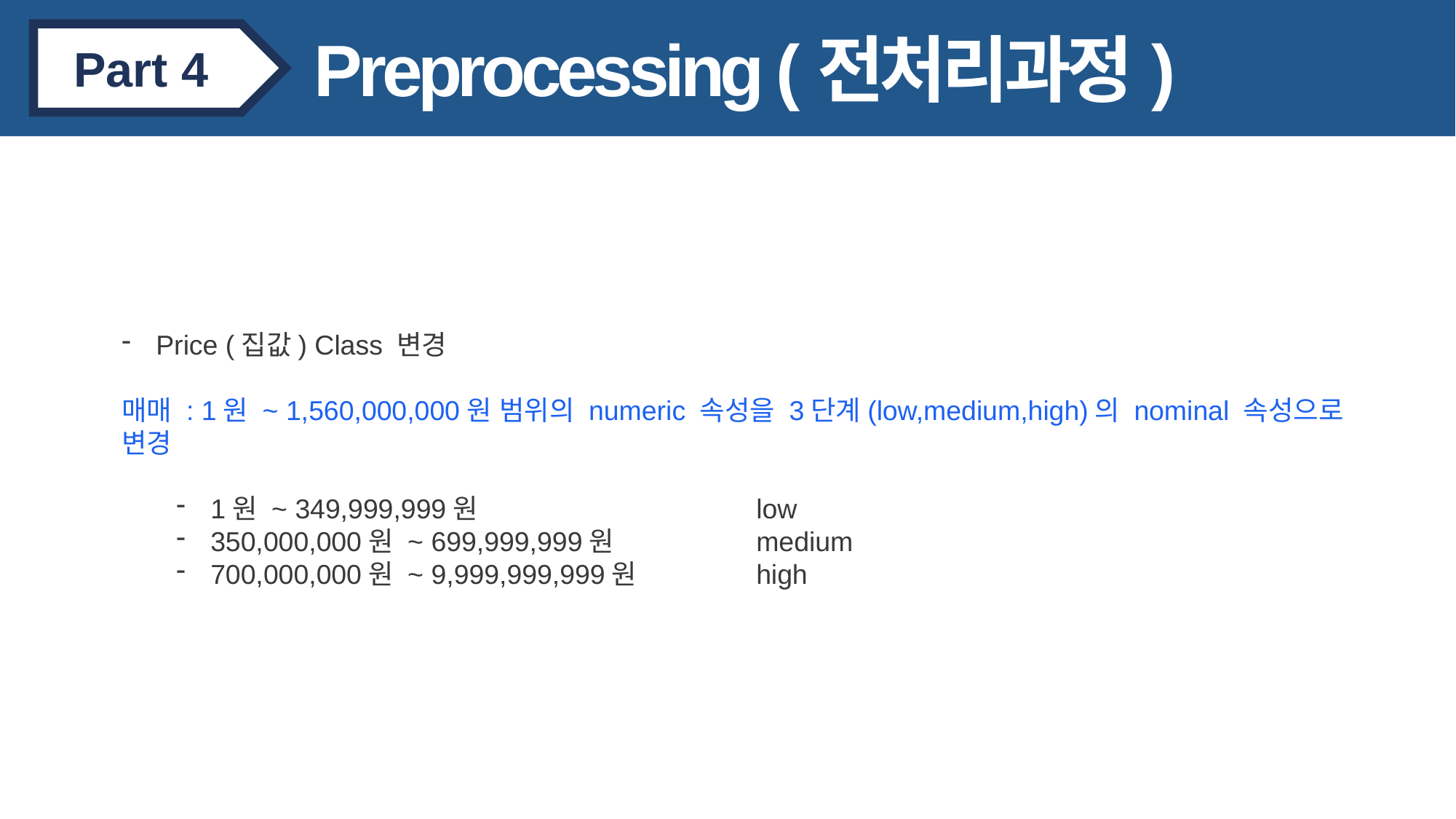

Preprocessing (전처리과정)

Part 4
Price (집값) Class 변경

매매 : 1원 ~ 1,560,000,000원 범위의 numeric 속성을 3단계(low,medium,high)의 nominal 속성으로 변경

1원 ~ 349,999,999원 			low
350,000,000원 ~ 699,999,999원		medium
700,000,000원 ~ 9,999,999,999원 		high